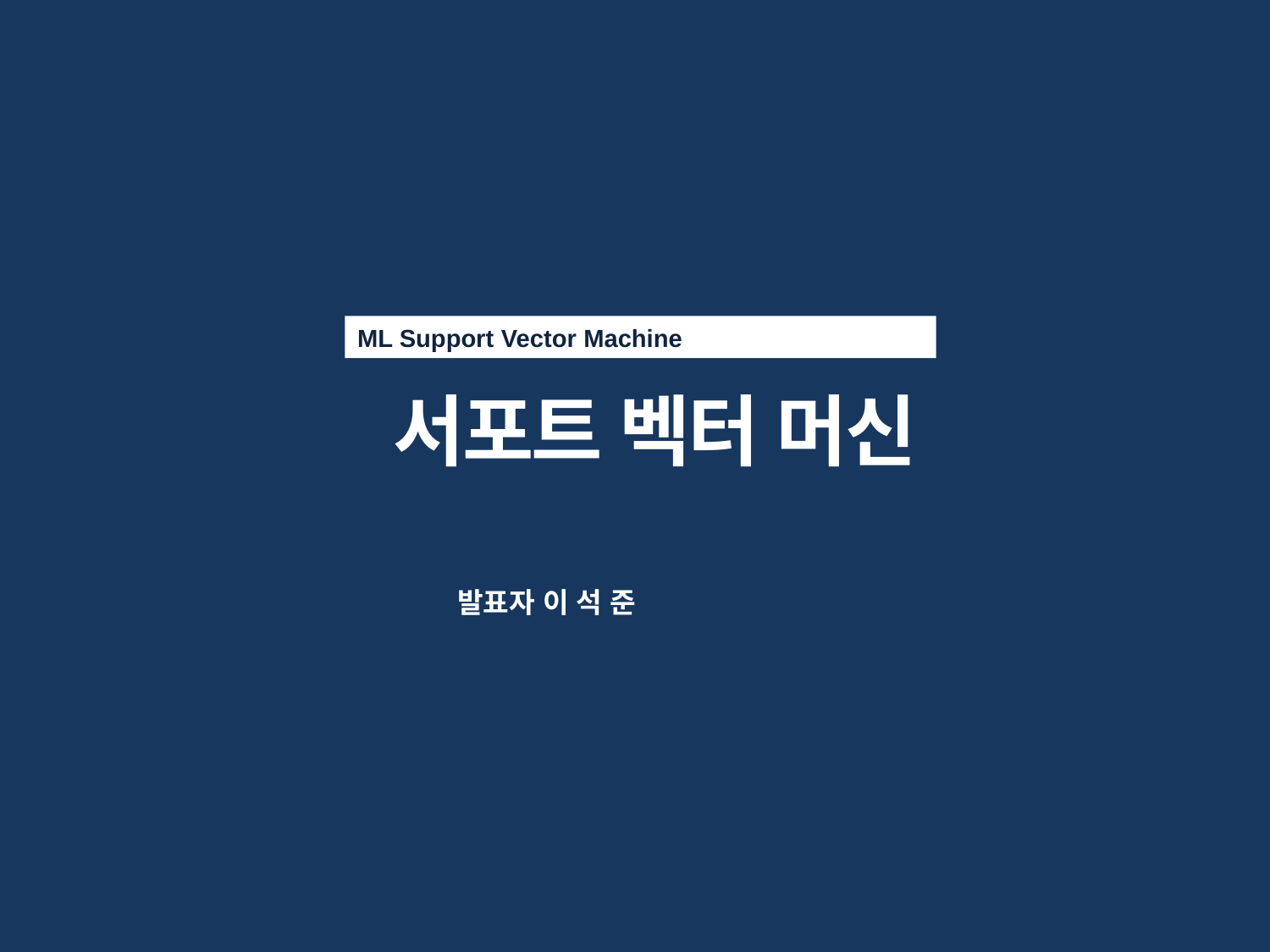

ML Support Vector Machine
 서포트 벡터 머신
발표자 이 석 준